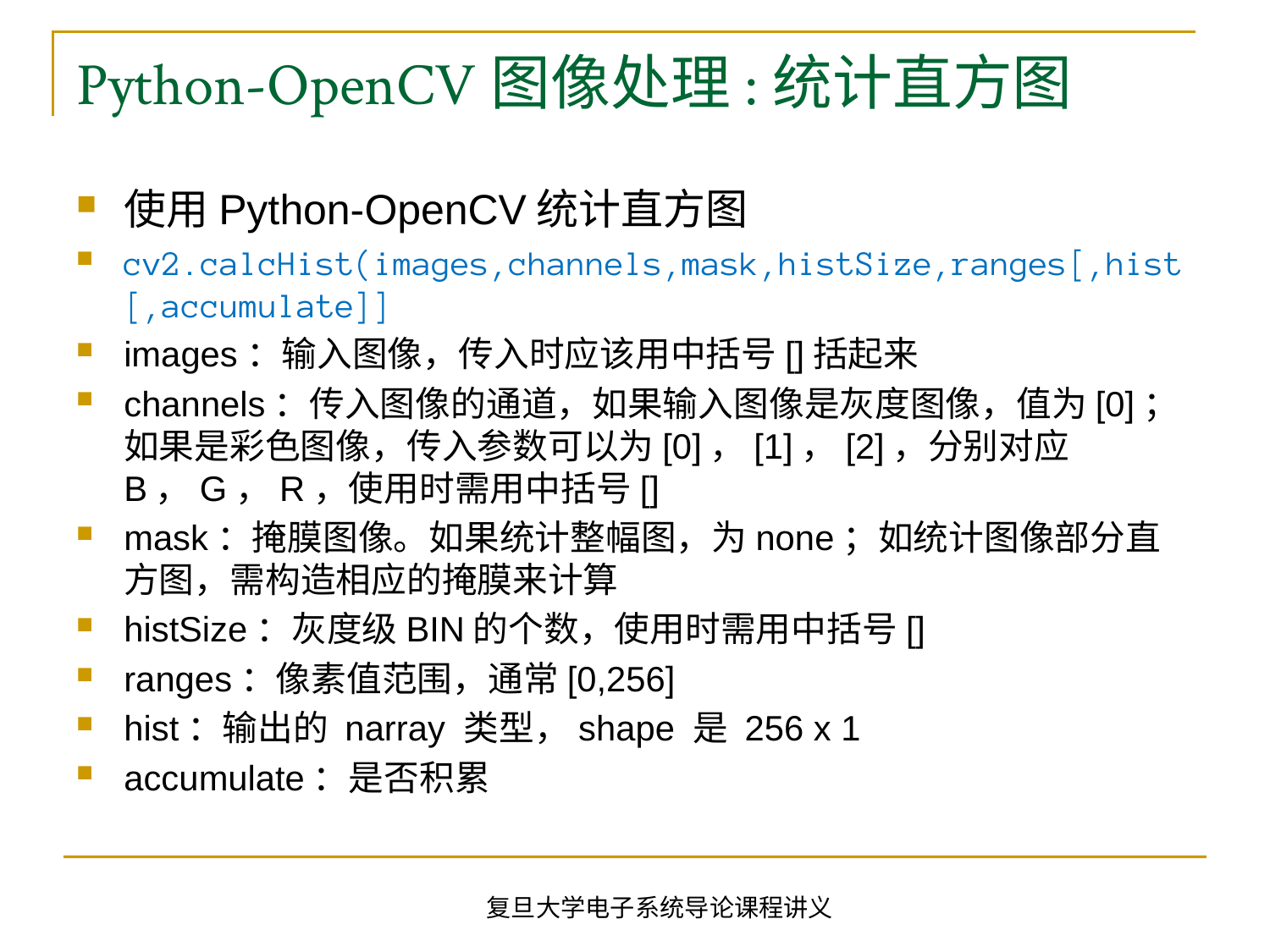

# Python-OpenCV图像处理:统计直方图
使用Python-OpenCV统计直方图
cv2.calcHist(images,channels,mask,histSize,ranges[,hist[,accumulate]]
images：输入图像，传入时应该用中括号[]括起来
channels：传入图像的通道，如果输入图像是灰度图像，值为[0]；如果是彩色图像，传入参数可以为[0]，[1]，[2]，分别对应B，G，R，使用时需用中括号[]
mask：掩膜图像。如果统计整幅图，为none；如统计图像部分直方图，需构造相应的掩膜来计算
histSize：灰度级BIN的个数，使用时需用中括号[]
ranges：像素值范围，通常[0,256]
hist：输出的 narray 类型，shape 是 256 x 1
accumulate：是否积累